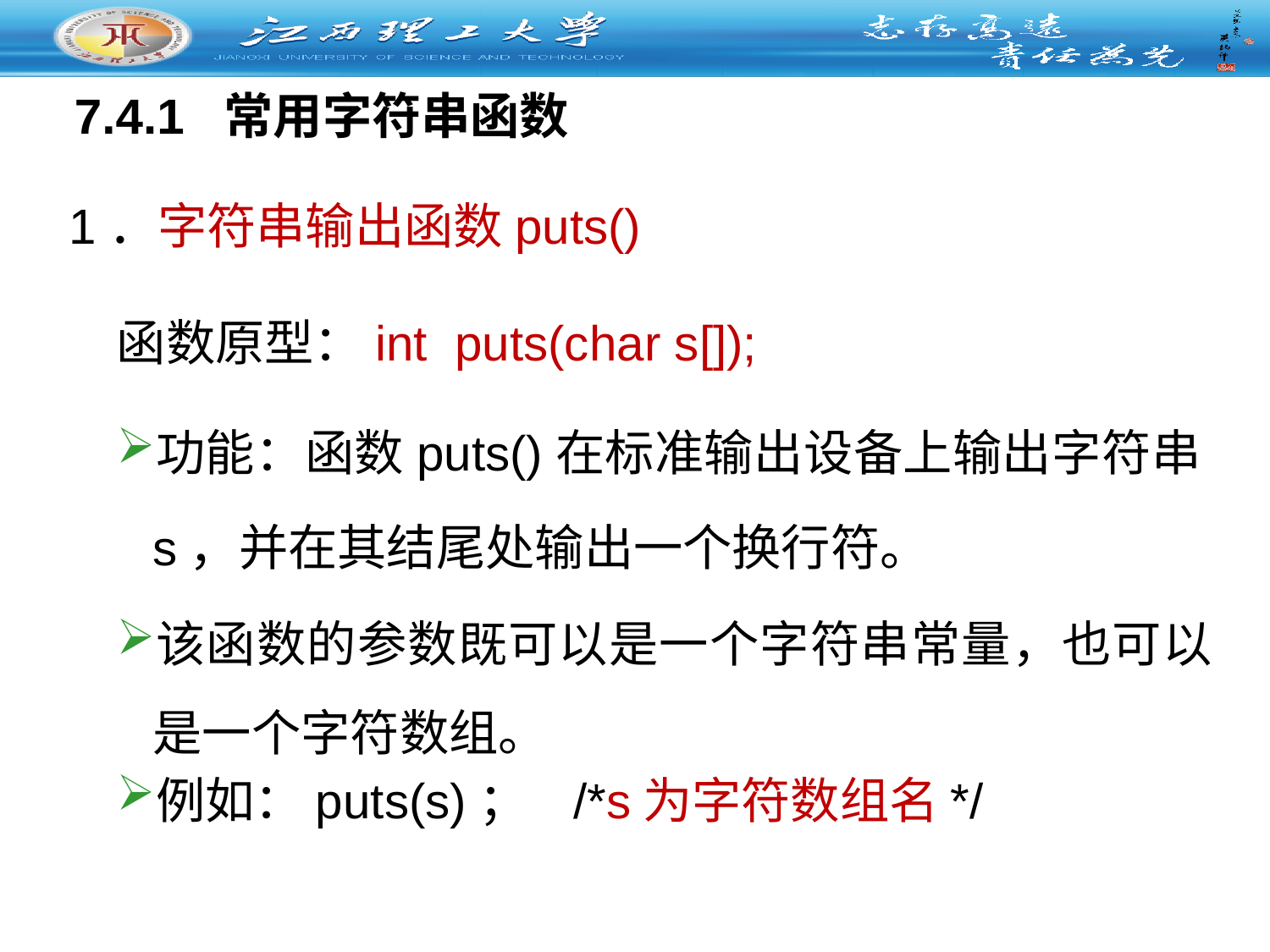

# 7.4.1  常用字符串函数
1．字符串输出函数puts()
函数原型：int  puts(char s[]);
功能：函数puts()在标准输出设备上输出字符串s，并在其结尾处输出一个换行符。
该函数的参数既可以是一个字符串常量，也可以是一个字符数组。
例如：puts(s)；   /*s为字符数组名*/